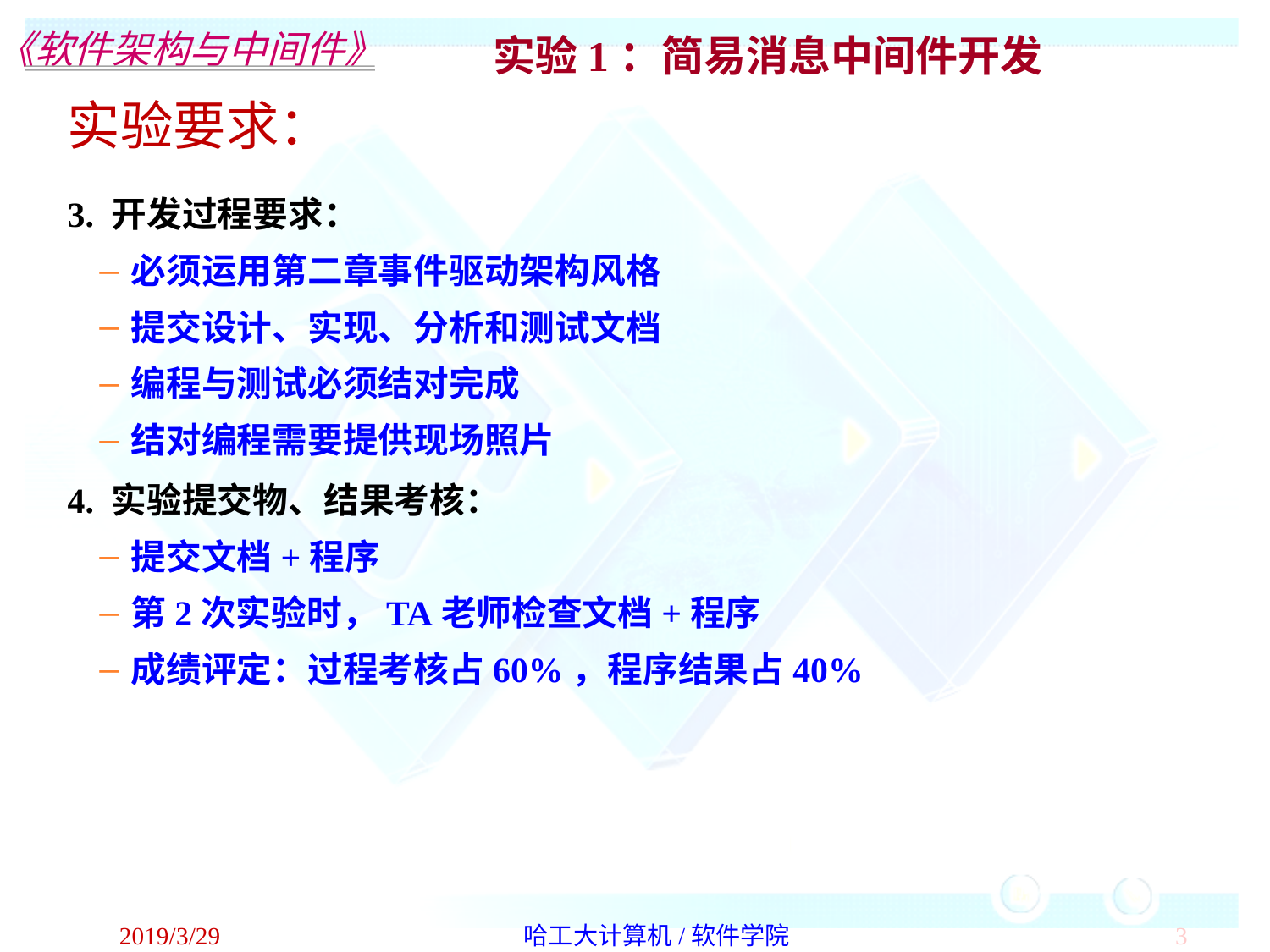

实验1：简易消息中间件开发
实验要求：
3. 开发过程要求：
必须运用第二章事件驱动架构风格
提交设计、实现、分析和测试文档
编程与测试必须结对完成
结对编程需要提供现场照片
4. 实验提交物、结果考核：
提交文档+程序
第2次实验时，TA老师检查文档+程序
成绩评定：过程考核占60%，程序结果占40%